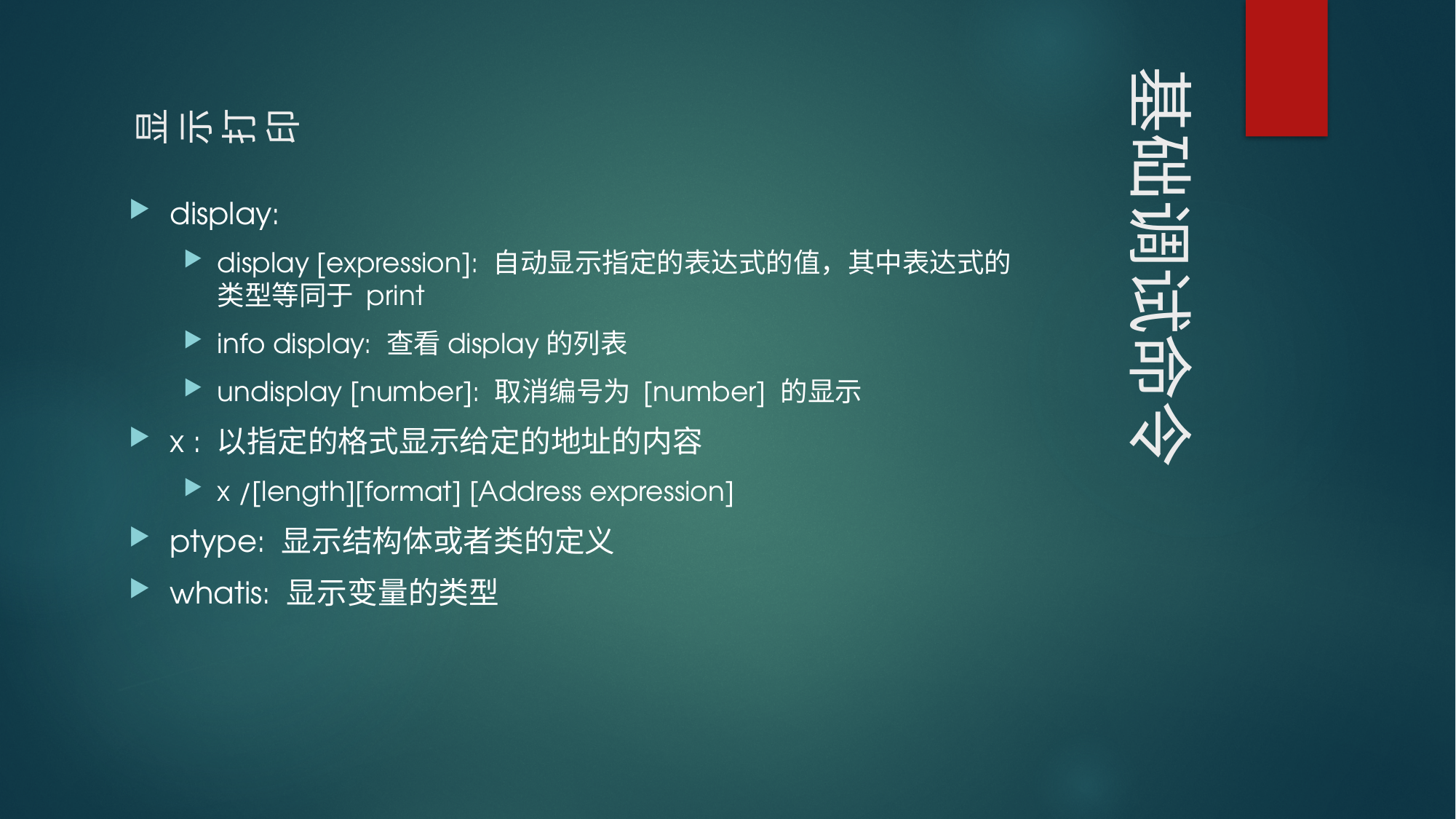

# 显示打印
基础调试命令
display:
display [expression]: 自动显示指定的表达式的值，其中表达式的类型等同于 print
info display: 查看display的列表
undisplay [number]: 取消编号为 [number] 的显示
x : 以指定的格式显示给定的地址的内容
x /[length][format] [Address expression]
ptype: 显示结构体或者类的定义
whatis: 显示变量的类型